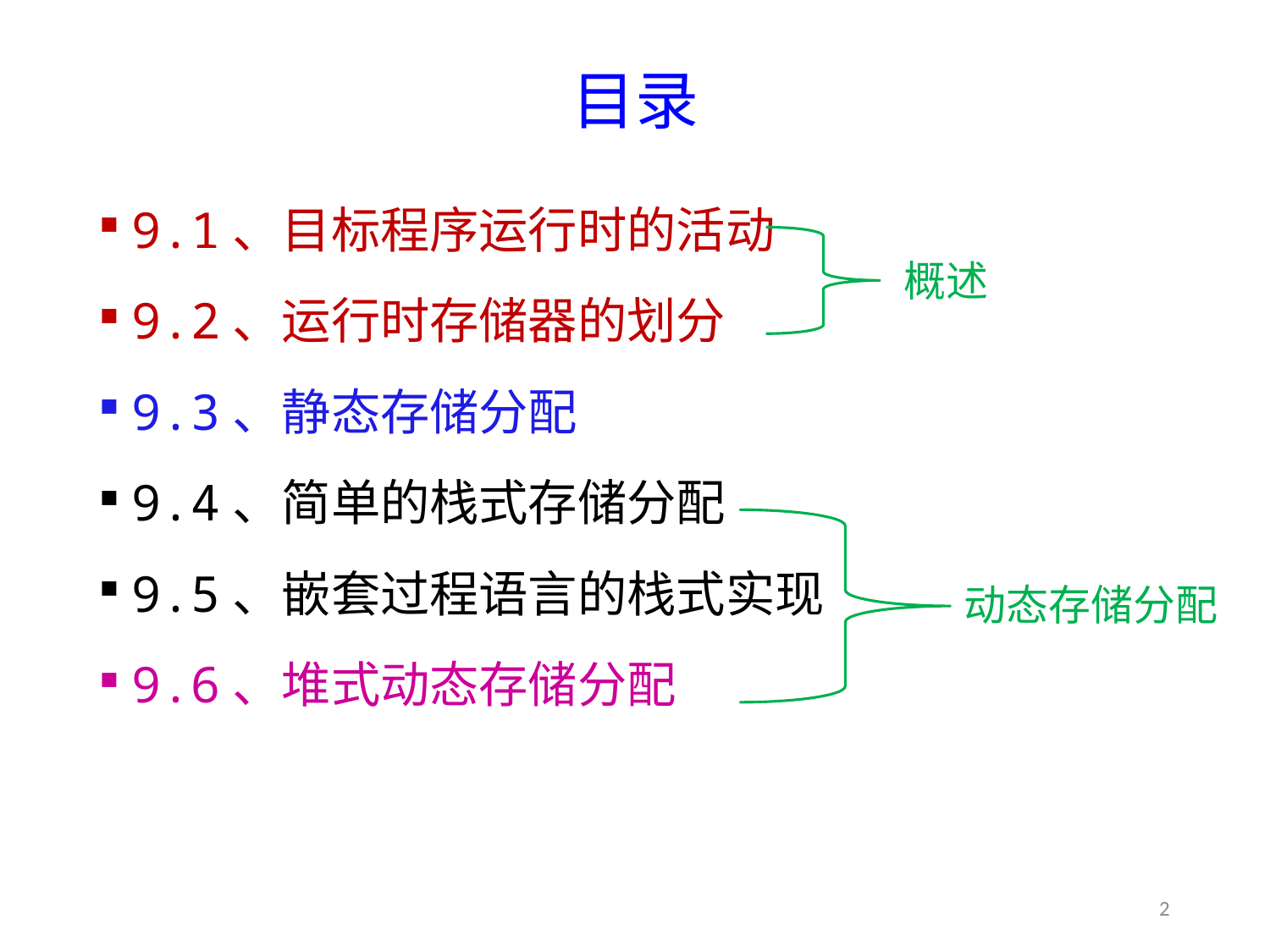

# 目录
9.1、目标程序运行时的活动
9.2、运行时存储器的划分
9.3、静态存储分配
9.4、简单的栈式存储分配
9.5、嵌套过程语言的栈式实现
9.6、堆式动态存储分配

概述

动态存储分配
2